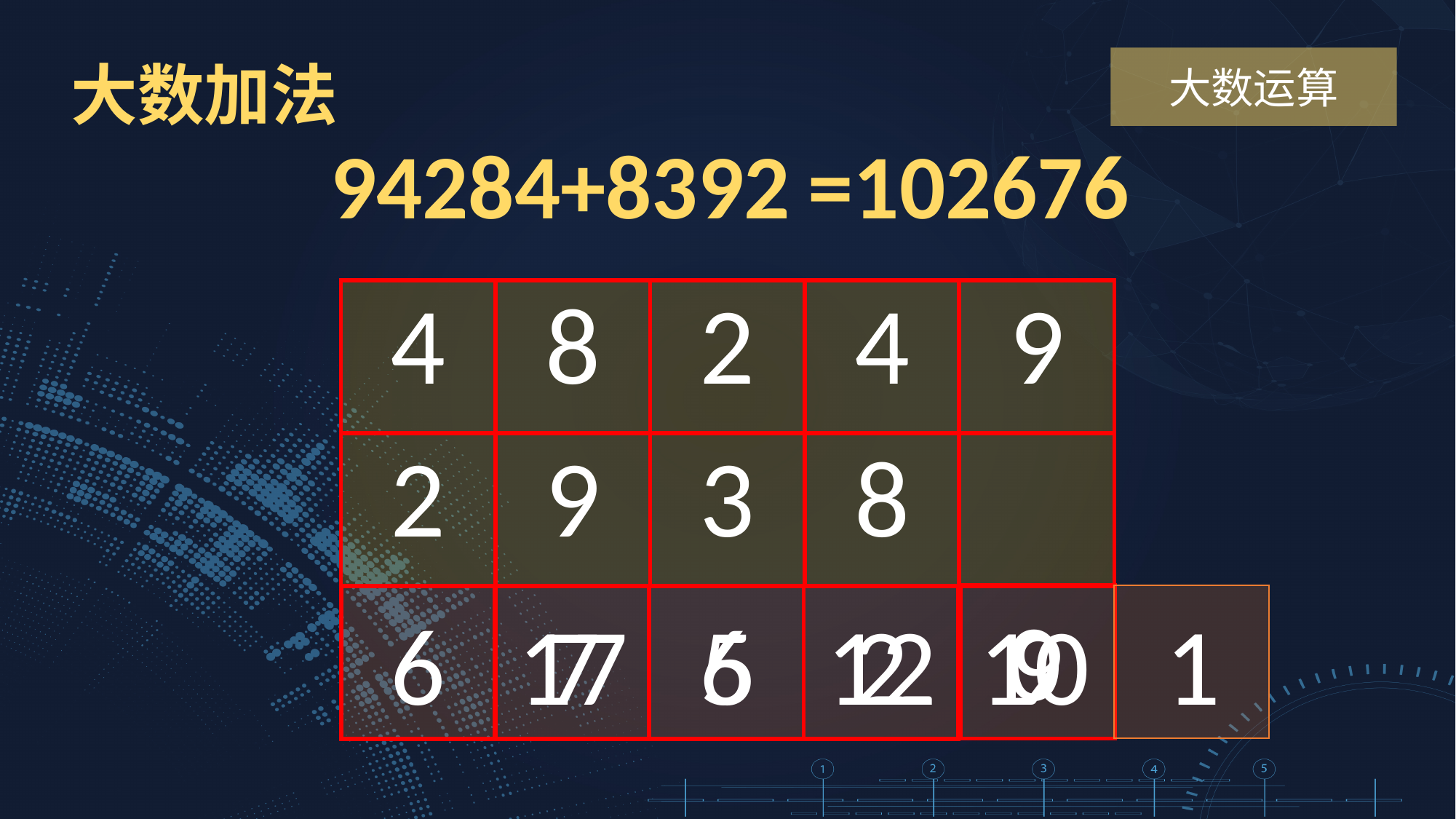

大数加法
大数运算
94284+8392
=102676
| 4 | 8 | 2 | 4 | 9 |
| --- | --- | --- | --- | --- |
|  |
| --- |
|  |
| --- |
|  |
| --- |
|  |
| --- |
|  |
| --- |
| 2 | 9 | 3 | 8 |  |
| --- | --- | --- | --- | --- |
|  |
| --- |
|  |
| --- |
|  |
| --- |
|  |
| --- |
|  |
| --- |
|  |
| --- |
|  |
| --- |
|  |
| --- |
0
|  |
| --- |
|  |  |  |  |  |
| --- | --- | --- | --- | --- |
|  |
| --- |
|  |
| --- |
1
10
7
6
2
6
17
5
12
9